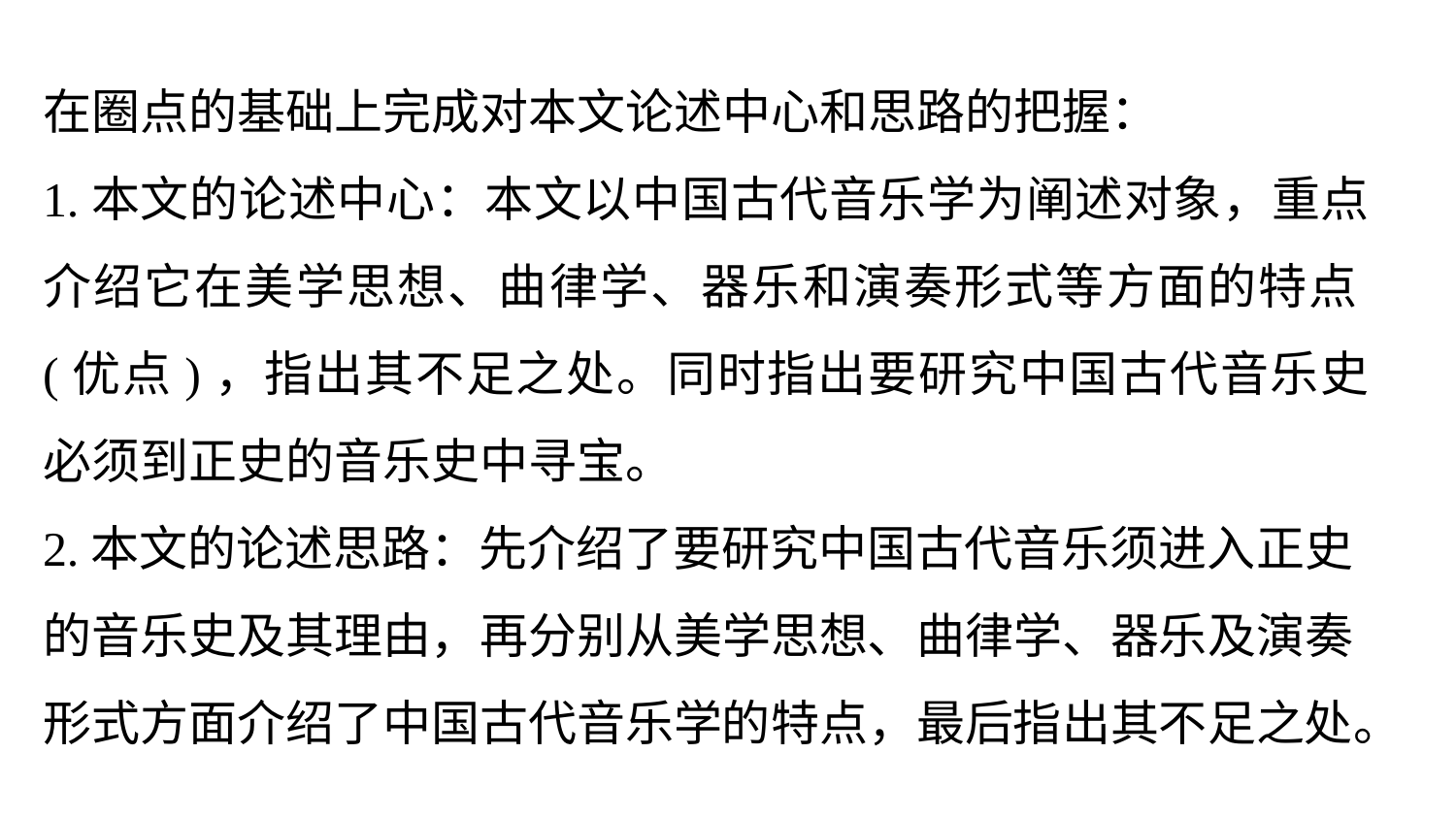

在圈点的基础上完成对本文论述中心和思路的把握：
1.本文的论述中心：本文以中国古代音乐学为阐述对象，重点介绍它在美学思想、曲律学、器乐和演奏形式等方面的特点(优点)，指出其不足之处。同时指出要研究中国古代音乐史必须到正史的音乐史中寻宝。
2.本文的论述思路：先介绍了要研究中国古代音乐须进入正史的音乐史及其理由，再分别从美学思想、曲律学、器乐及演奏形式方面介绍了中国古代音乐学的特点，最后指出其不足之处。